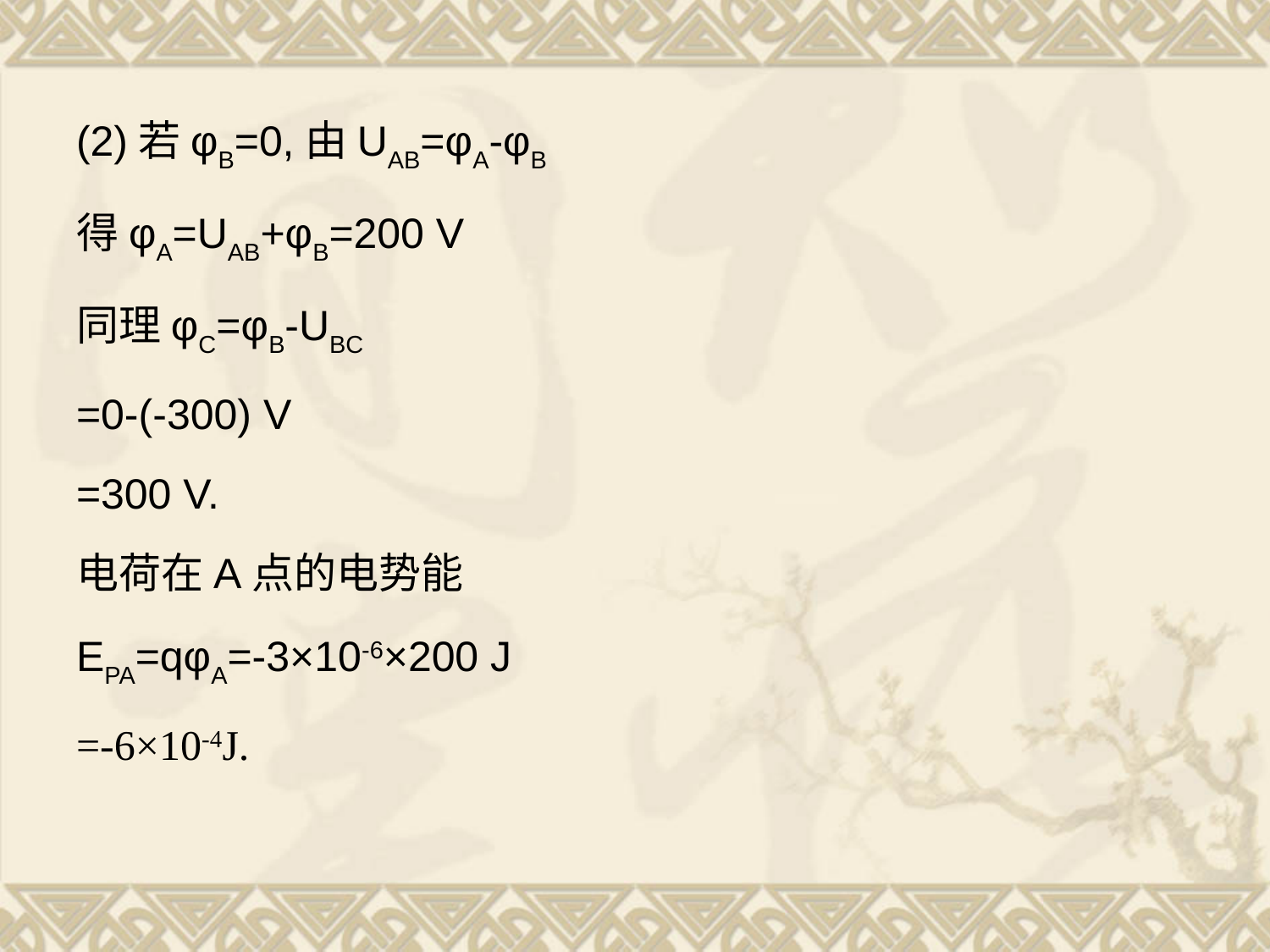

(2)若φB=0,由UAB=φA-φB
得φA=UAB+φB=200 V
同理φC=φB-UBC
=0-(-300) V
=300 V.
电荷在A点的电势能
EPA=qφA=-3×10-6×200 J
=-6×10-4J.